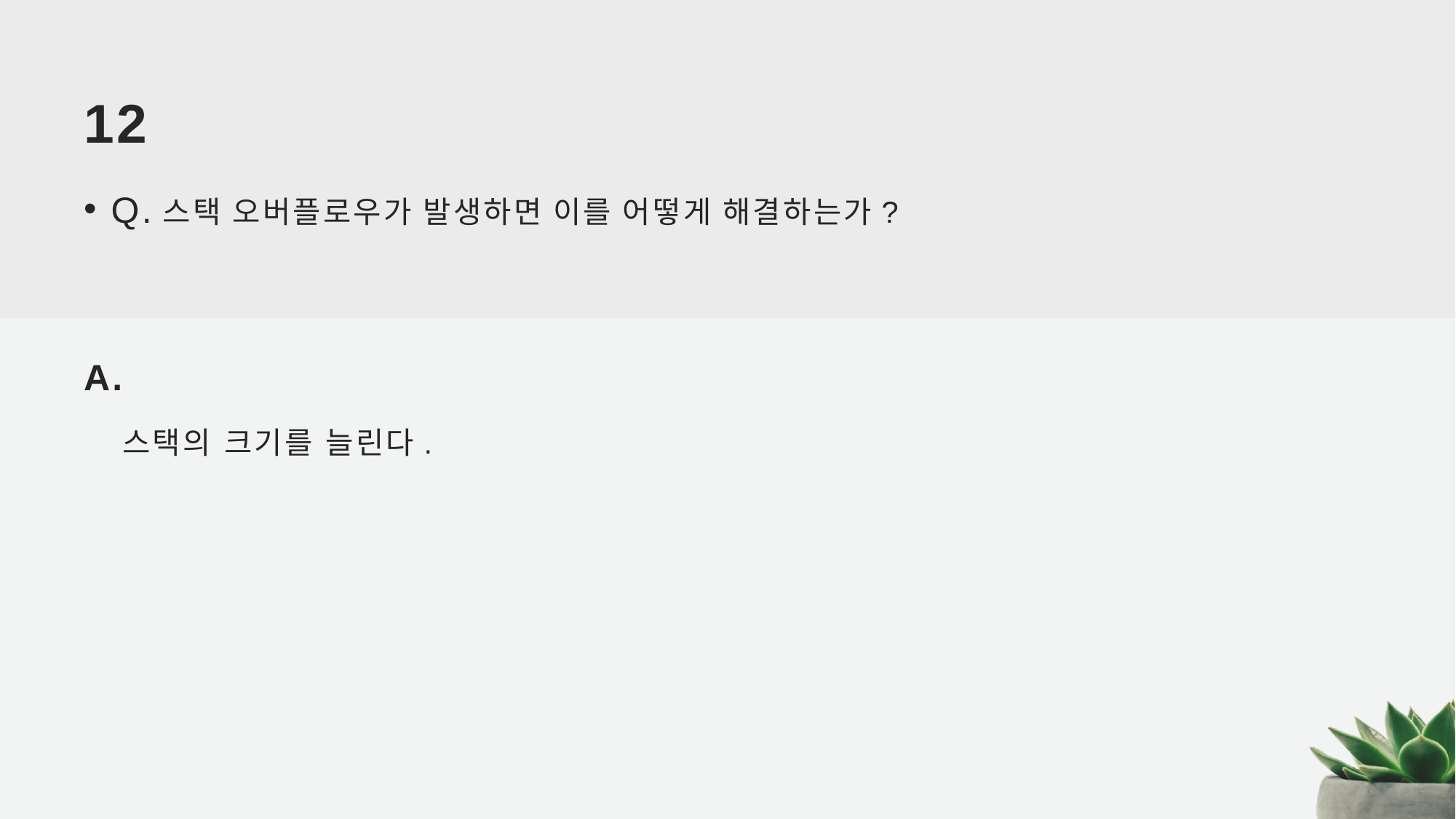

# 12
Q.스택 오버플로우가 발생하면 이를 어떻게 해결하는가?

A.
    스택의 크기를 늘린다.